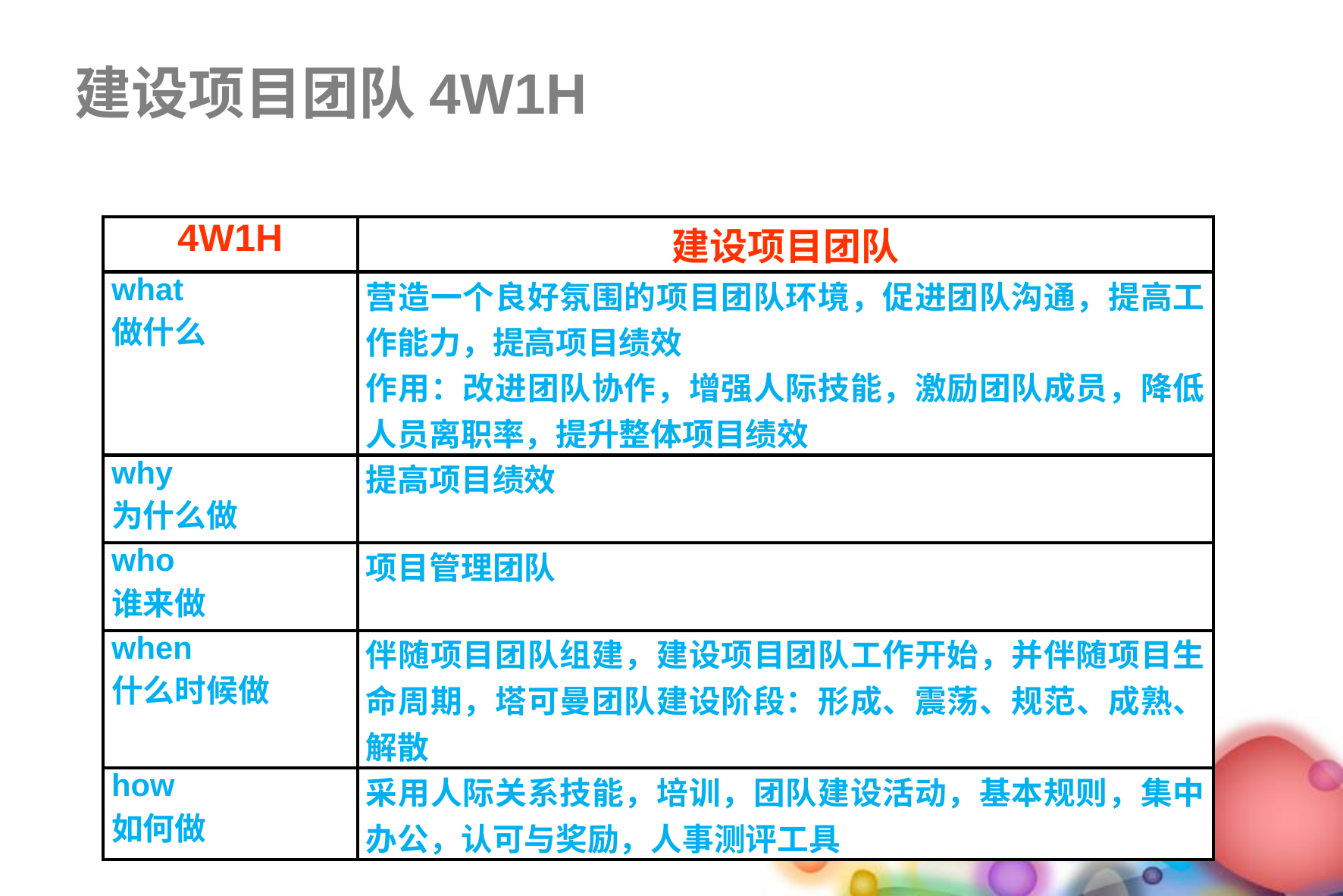

建设项目团队4W1H
| 4W1H | 建设项目团队 |
| --- | --- |
| what 做什么 | 营造一个良好氛围的项目团队环境，促进团队沟通，提高工作能力，提高项目绩效 作用：改进团队协作，增强人际技能，激励团队成员，降低人员离职率，提升整体项目绩效 |
| why 为什么做 | 提高项目绩效 |
| who 谁来做 | 项目管理团队 |
| when 什么时候做 | 伴随项目团队组建，建设项目团队工作开始，并伴随项目生命周期，塔可曼团队建设阶段：形成、震荡、规范、成熟、解散 |
| how 如何做 | 采用人际关系技能，培训，团队建设活动，基本规则，集中办公，认可与奖励，人事测评工具 |